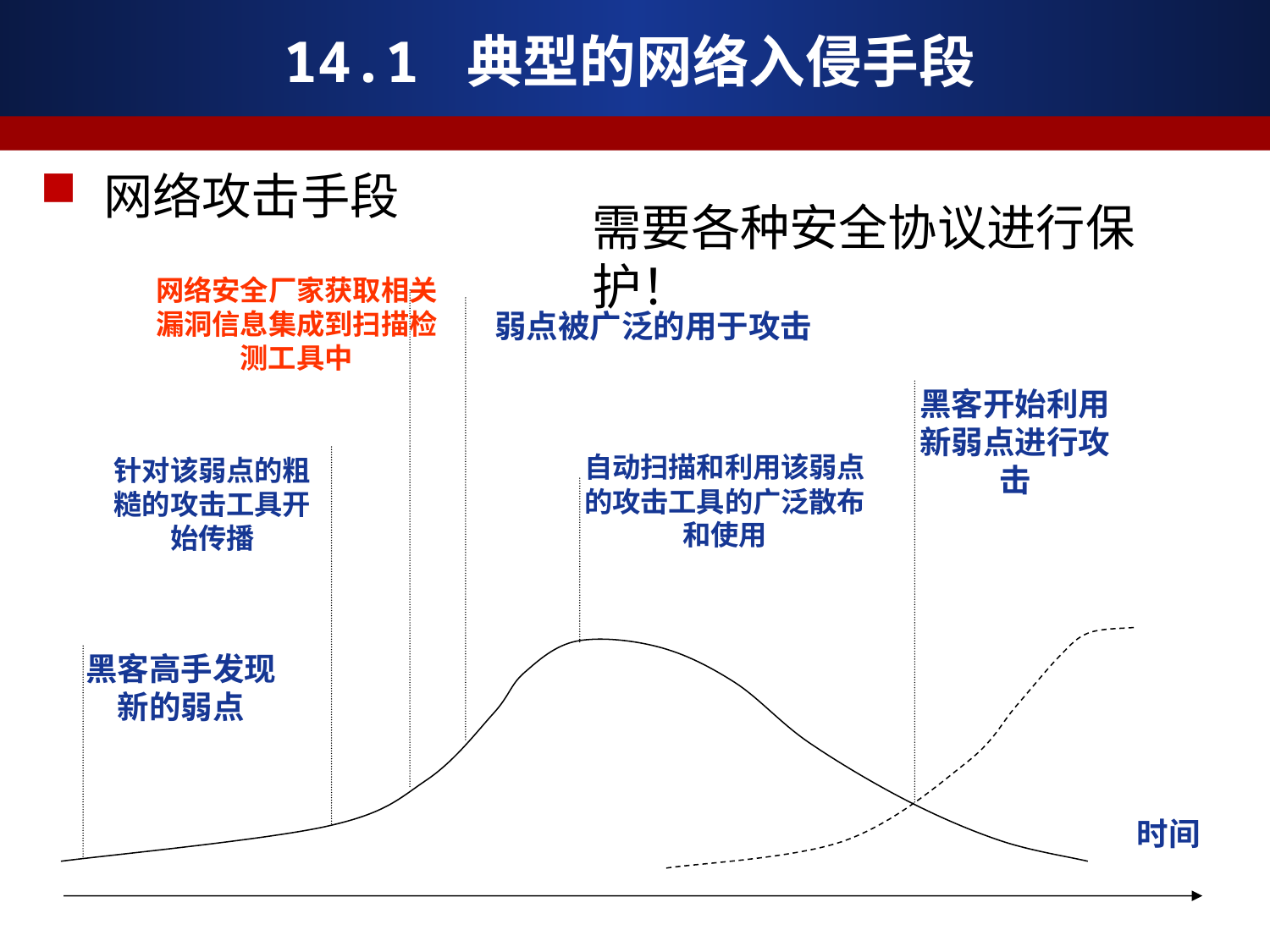

# 14.1 典型的网络入侵手段
网络攻击手段
需要各种安全协议进行保护！
网络安全厂家获取相关漏洞信息集成到扫描检测工具中

弱点被广泛的用于攻击
黑客开始利用新弱点进行攻击

自动扫描和利用该弱点的攻击工具的广泛散布和使用
针对该弱点的粗糙的攻击工具开始传播

黑客高手发现新的弱点

时间